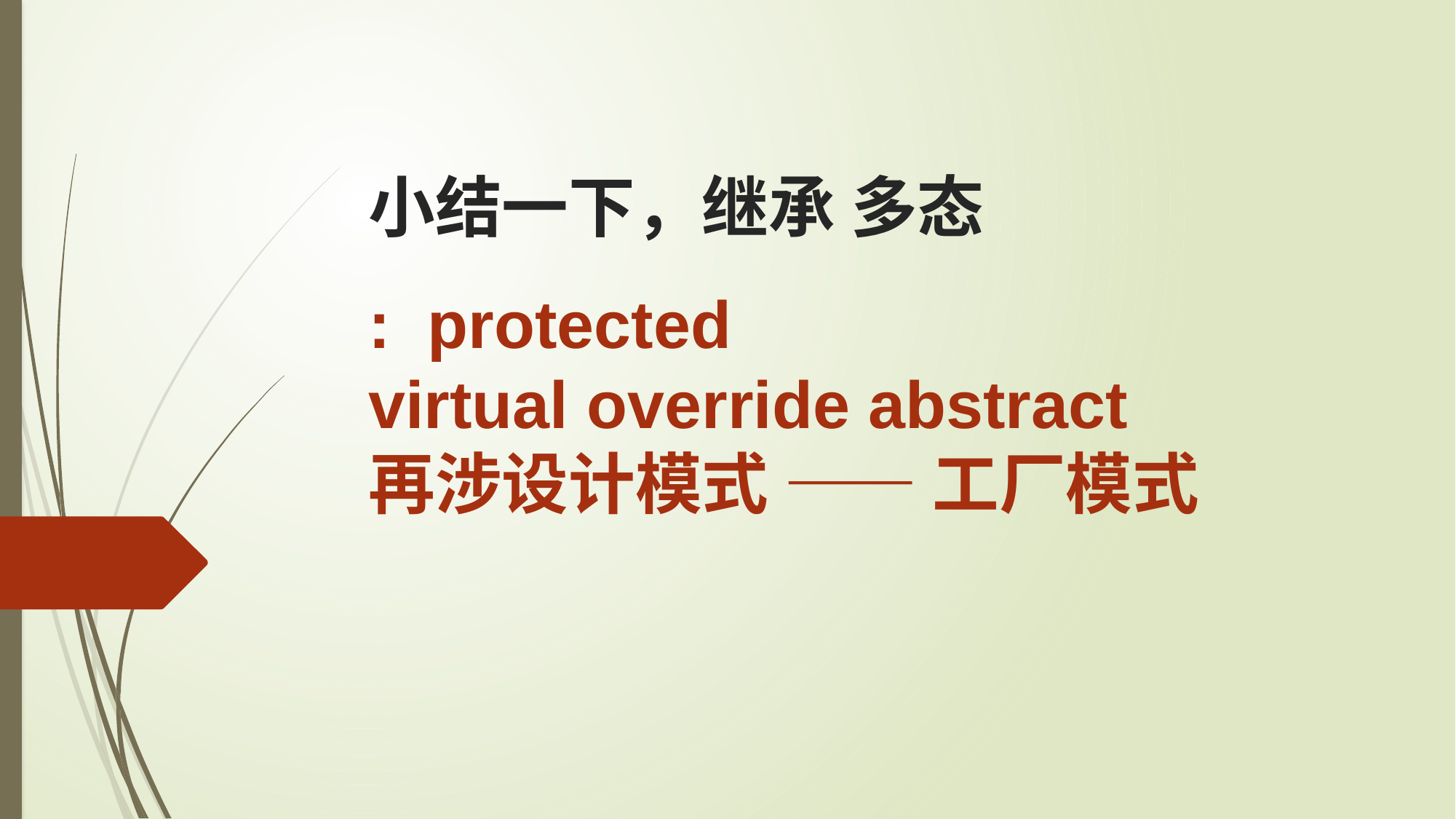

小结一下，继承 多态

:  protected
virtual override abstract
再涉设计模式 —— 工厂模式